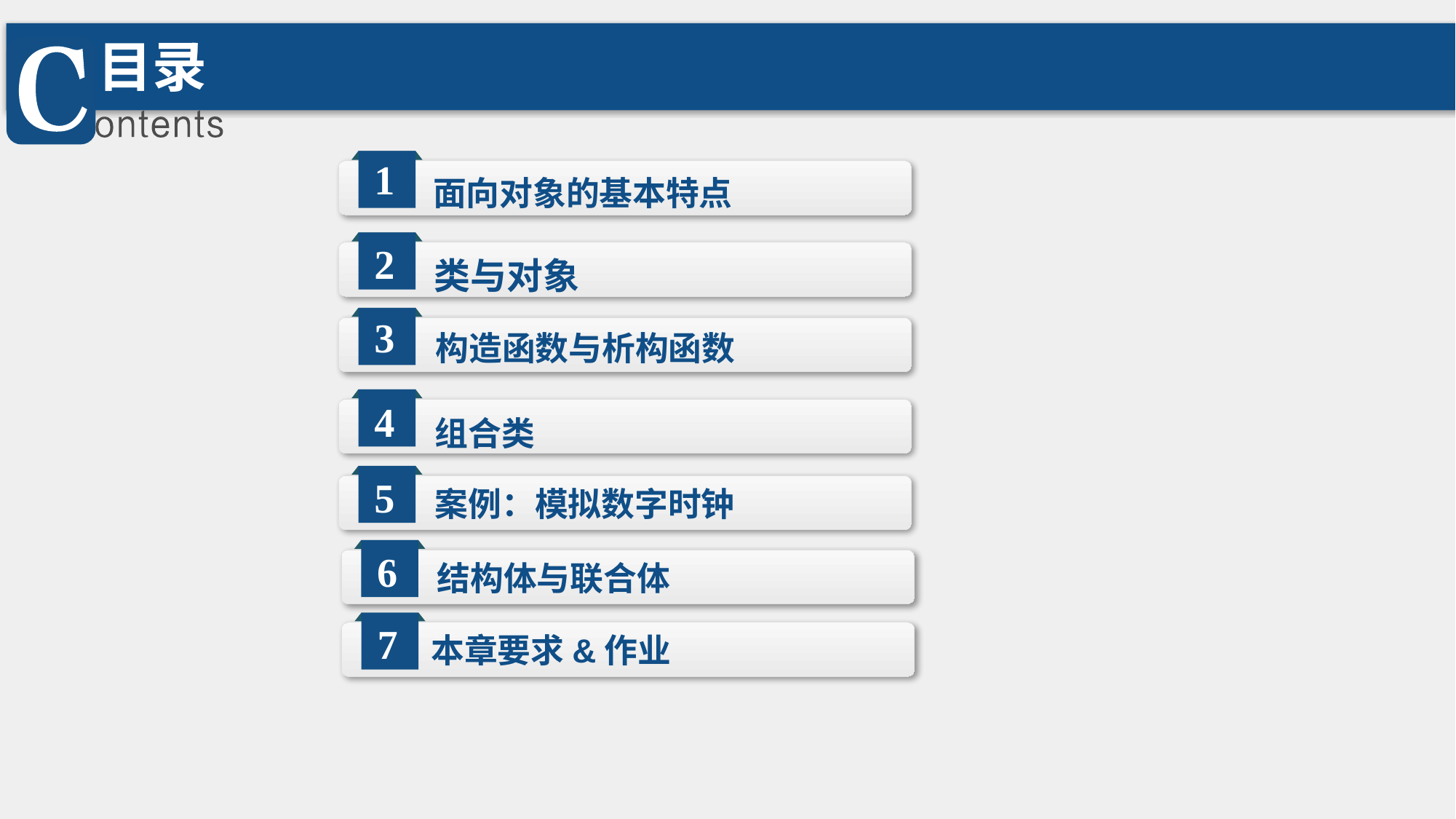

目录

1

面向对象的基本特点

2

类与对象
3

构造函数与析构函数

4

组合类

5

案例：模拟数字时钟

6

结构体与联合体

7

本章要求&作业